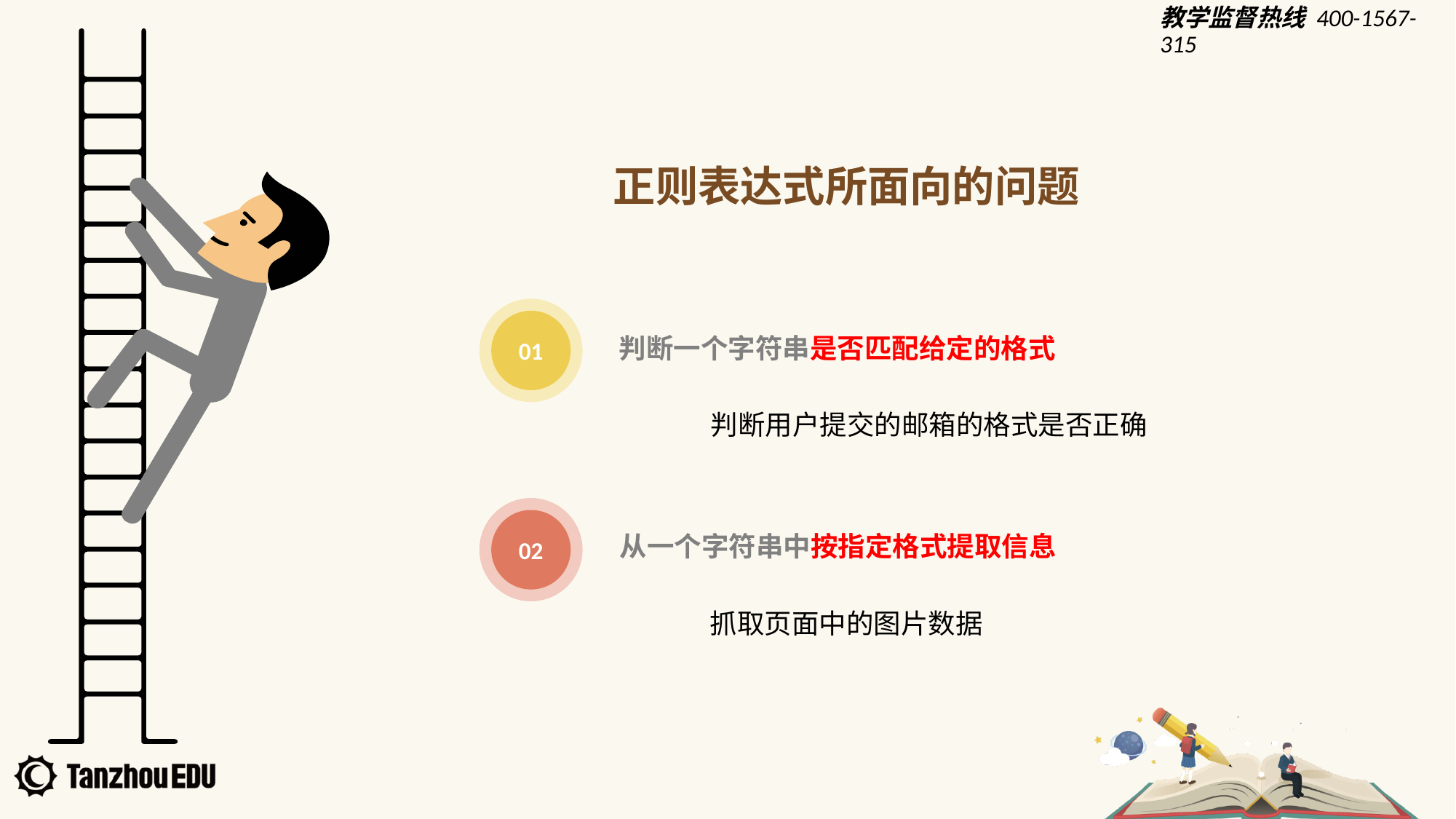

正则表达式所面向的问题

01
判断一个字符串是否匹配给定的格式
判断用户提交的邮箱的格式是否正确

02
从一个字符串中按指定格式提取信息
抓取页面中的图片数据